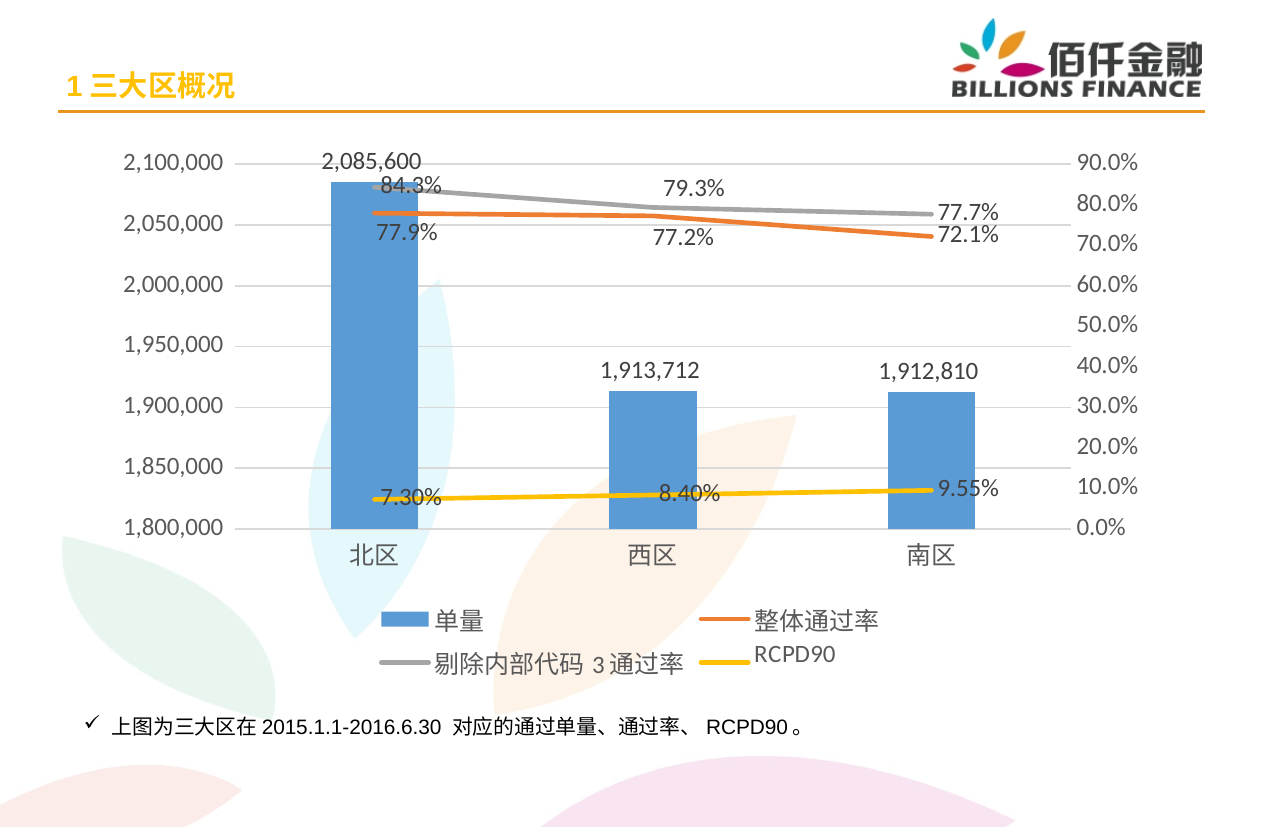

1三大区概况

### Chart

| Category | 单量 | 整体通过率 | 剔除内部代码3通过率 | RCPD90 |
|---|---|---|---|---|
| 北区 | 2085600.0 | 0.779191958212954 | 0.843145641524033 | 0.073 |
| 西区 | 1913712.0 | 0.772365651112632 | 0.793201151931242 | 0.084 |
| 南区 | 1912810.0 | 0.72148049074599 | 0.776591775429411 | 0.0955 |
上图为三大区在2015.1.1-2016.6.30 对应的通过单量、通过率、RCPD90。